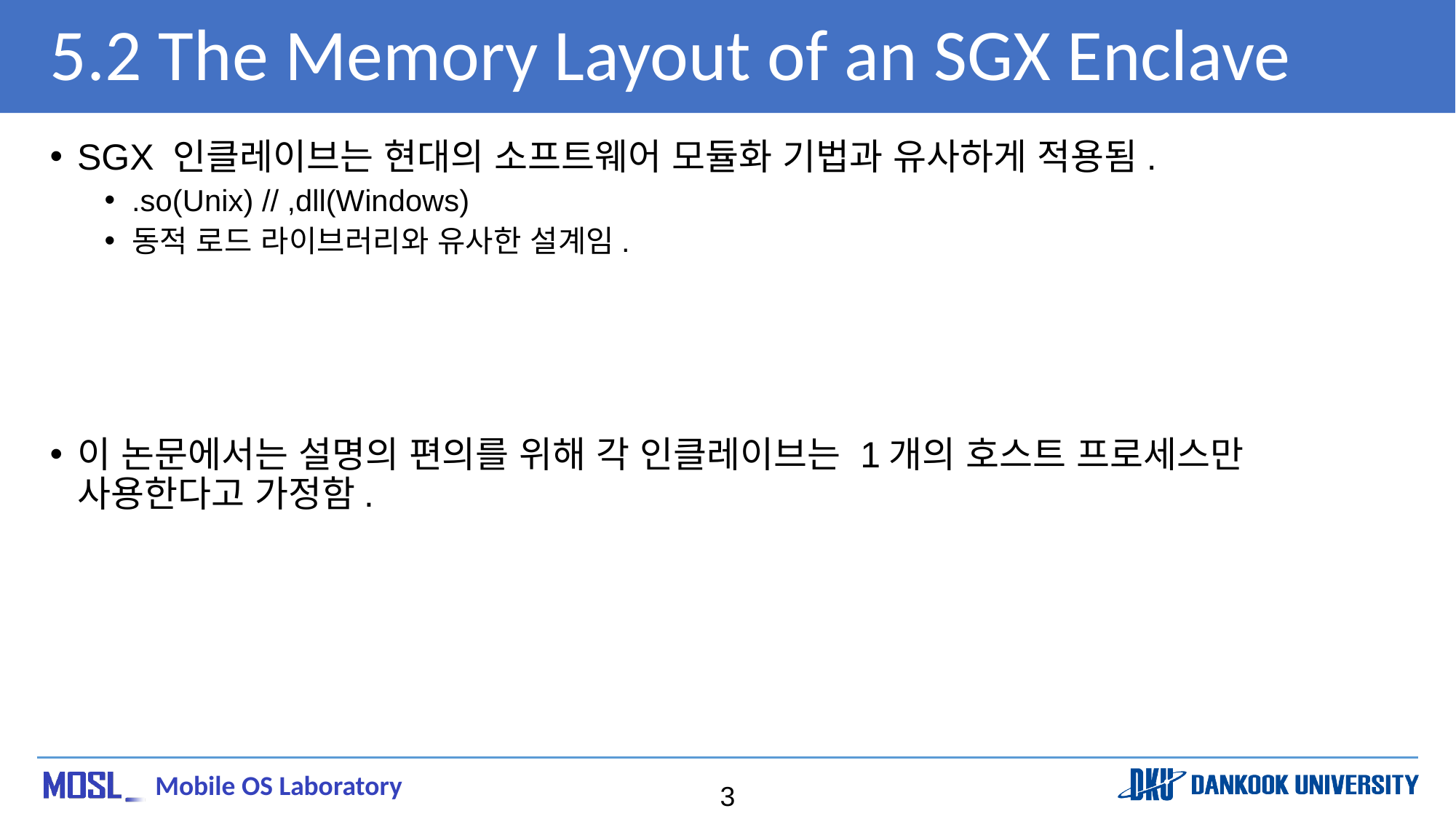

# 5.2 The Memory Layout of an SGX Enclave
SGX 인클레이브는 현대의 소프트웨어 모듈화 기법과 유사하게 적용됨.
.so(Unix) // ,dll(Windows)
동적 로드 라이브러리와 유사한 설계임.

이 논문에서는 설명의 편의를 위해 각 인클레이브는 1개의 호스트 프로세스만            사용한다고 가정함.
3